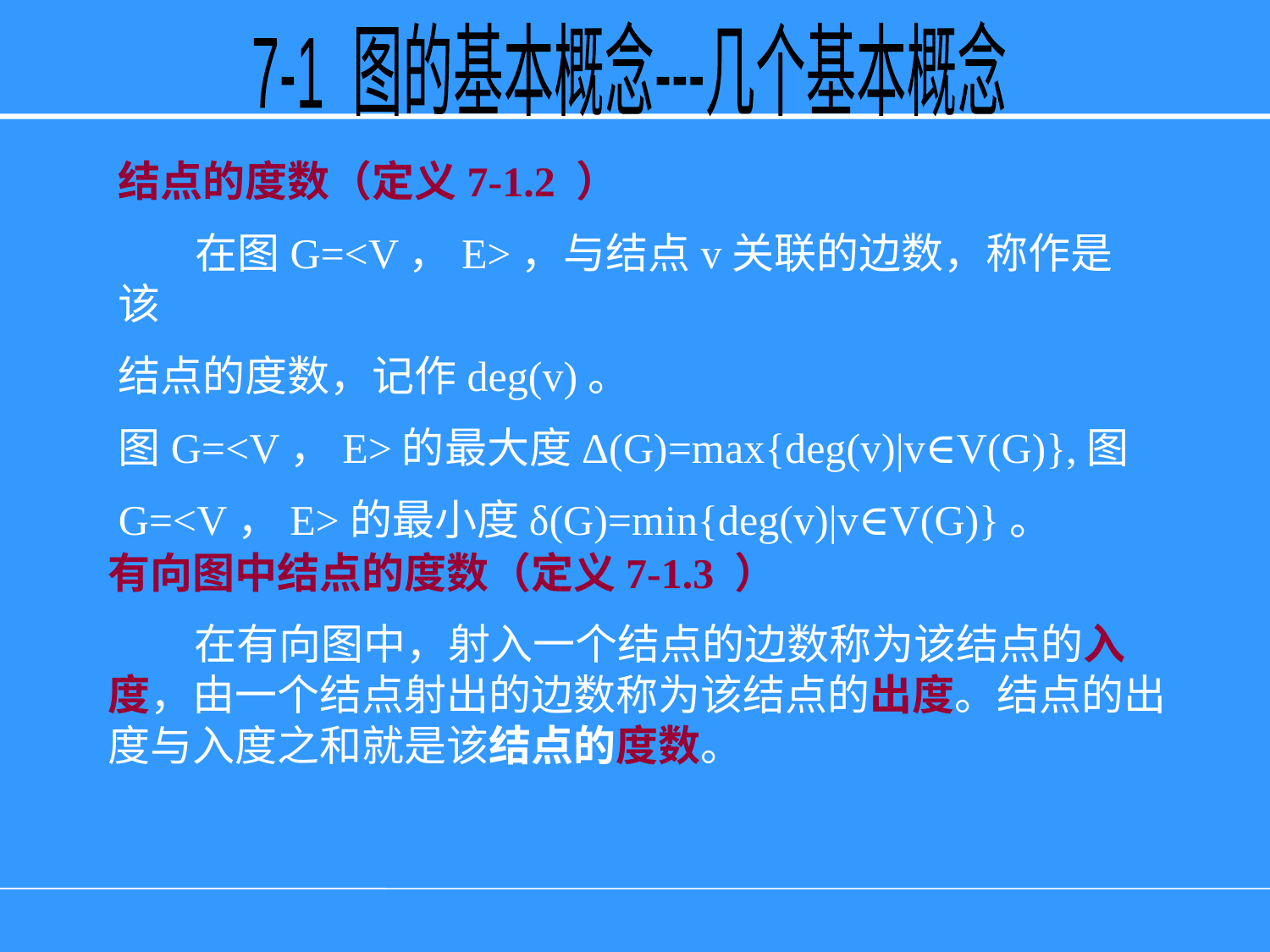

7-1  图的基本概念---几个基本概念

结点的度数（定义7-1.2 ）
       在图G=<V，E>，与结点v关联的边数，称作是该
结点的度数，记作deg(v)。
图G=<V，E>的最大度Δ(G)=max{deg(v)|v∈V(G)},图
G=<V，E>的最小度δ(G)=min{deg(v)|v∈V(G)}。
有向图中结点的度数（定义7-1.3 ）
        在有向图中，射入一个结点的边数称为该结点的入度，由一个结点射出的边数称为该结点的出度。结点的出度与入度之和就是该结点的度数。